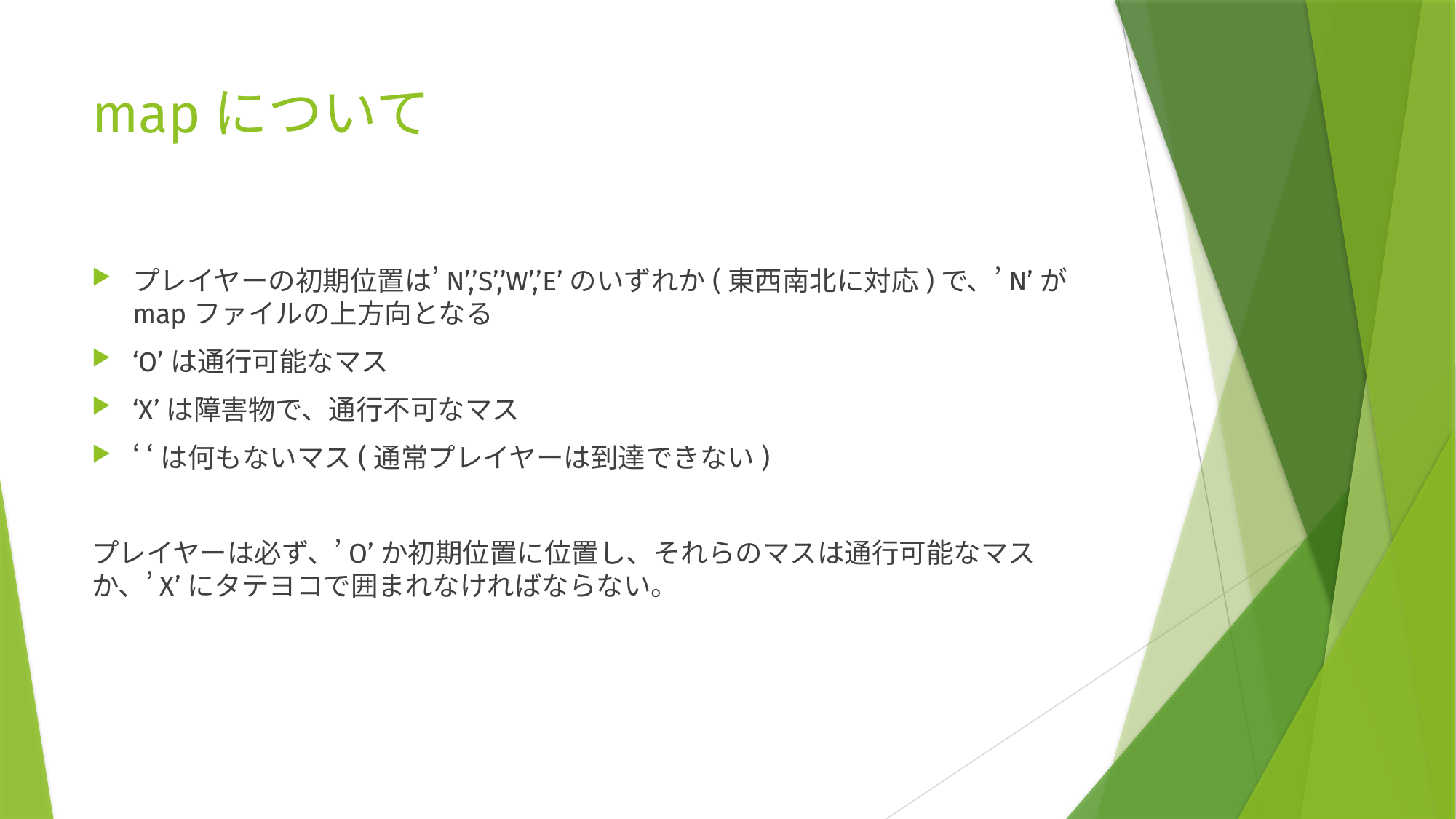

# mapについて
プレイヤーの初期位置は’N’,’S’,’W’,’E’のいずれか(東西南北に対応)で、’N’がmapファイルの上方向となる
‘O’は通行可能なマス
‘X’は障害物で、通行不可なマス
‘ ‘は何もないマス(通常プレイヤーは到達できない)

プレイヤーは必ず、’O’か初期位置に位置し、それらのマスは通行可能なマスか、’X’にタテヨコで囲まれなければならない。